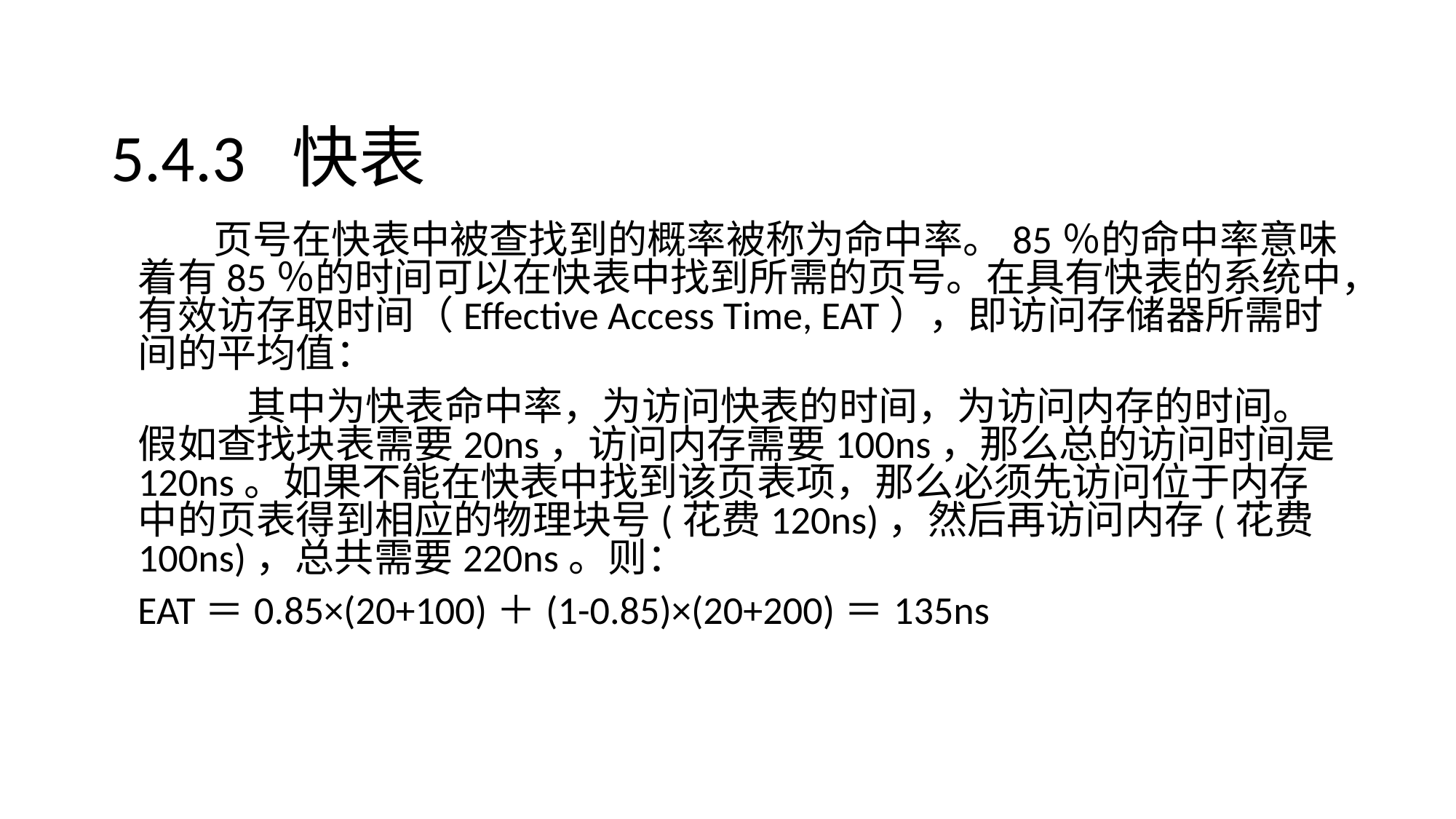

5.4.3  快表
      　页号在快表中被查找到的概率被称为命中率。85％的命中率意味着有85％的时间可以在快表中找到所需的页号。在具有快表的系统中，有效访存取时间（Effective Access Time, EAT），即访问存储器所需时间的平均值：
     	其中为快表命中率，为访问快表的时间，为访问内存的时间。假如查找块表需要20ns，访问内存需要100ns，那么总的访问时间是120ns。如果不能在快表中找到该页表项，那么必须先访问位于内存中的页表得到相应的物理块号(花费120ns)，然后再访问内存(花费100ns)，总共需要220ns。则：
   EAT＝0.85×(20+100)＋(1-0.85)×(20+200)＝135ns
6